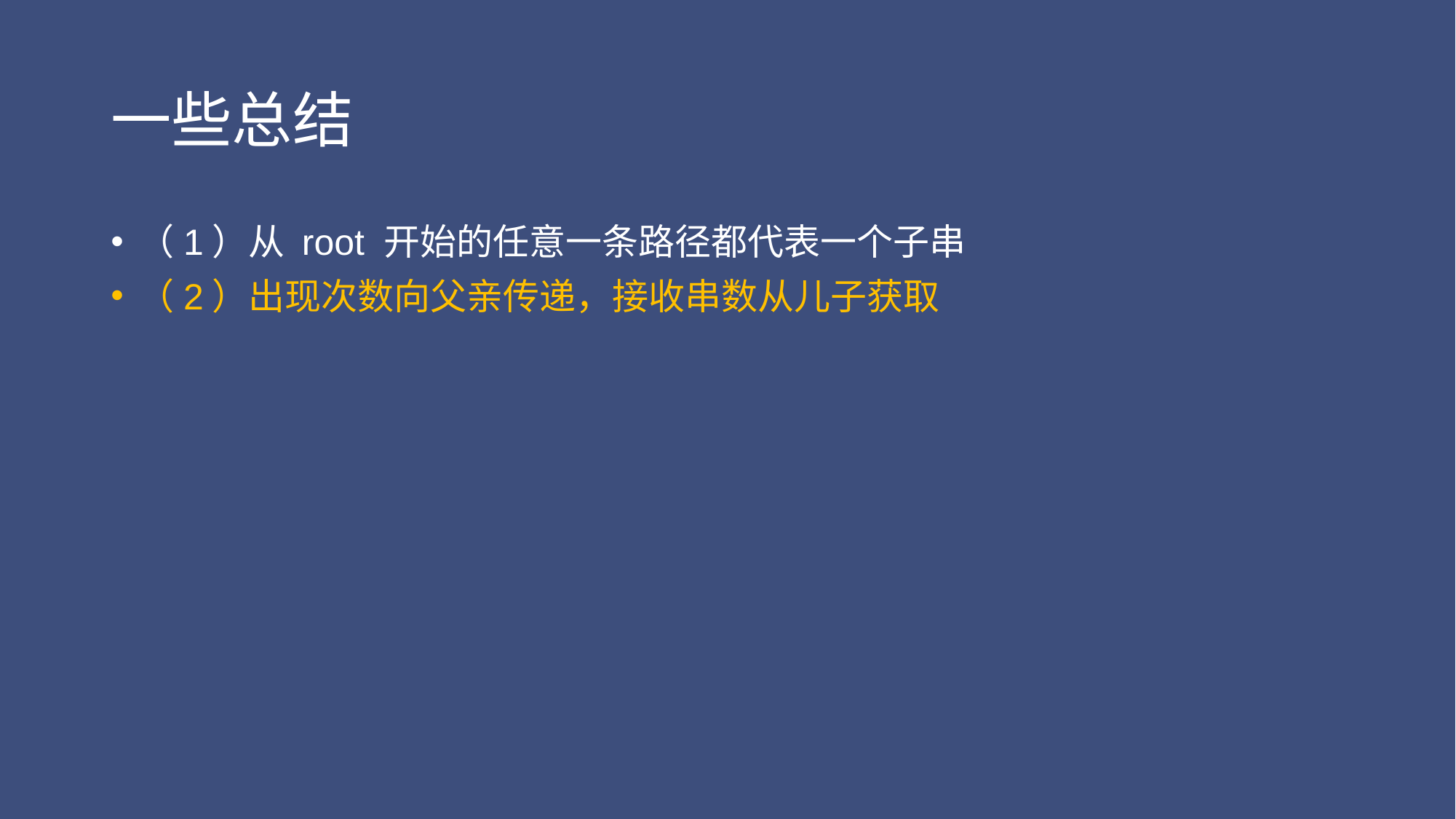

# 一些总结
（1）从 root 开始的任意一条路径都代表一个子串
（2）出现次数向父亲传递，接收串数从儿子获取